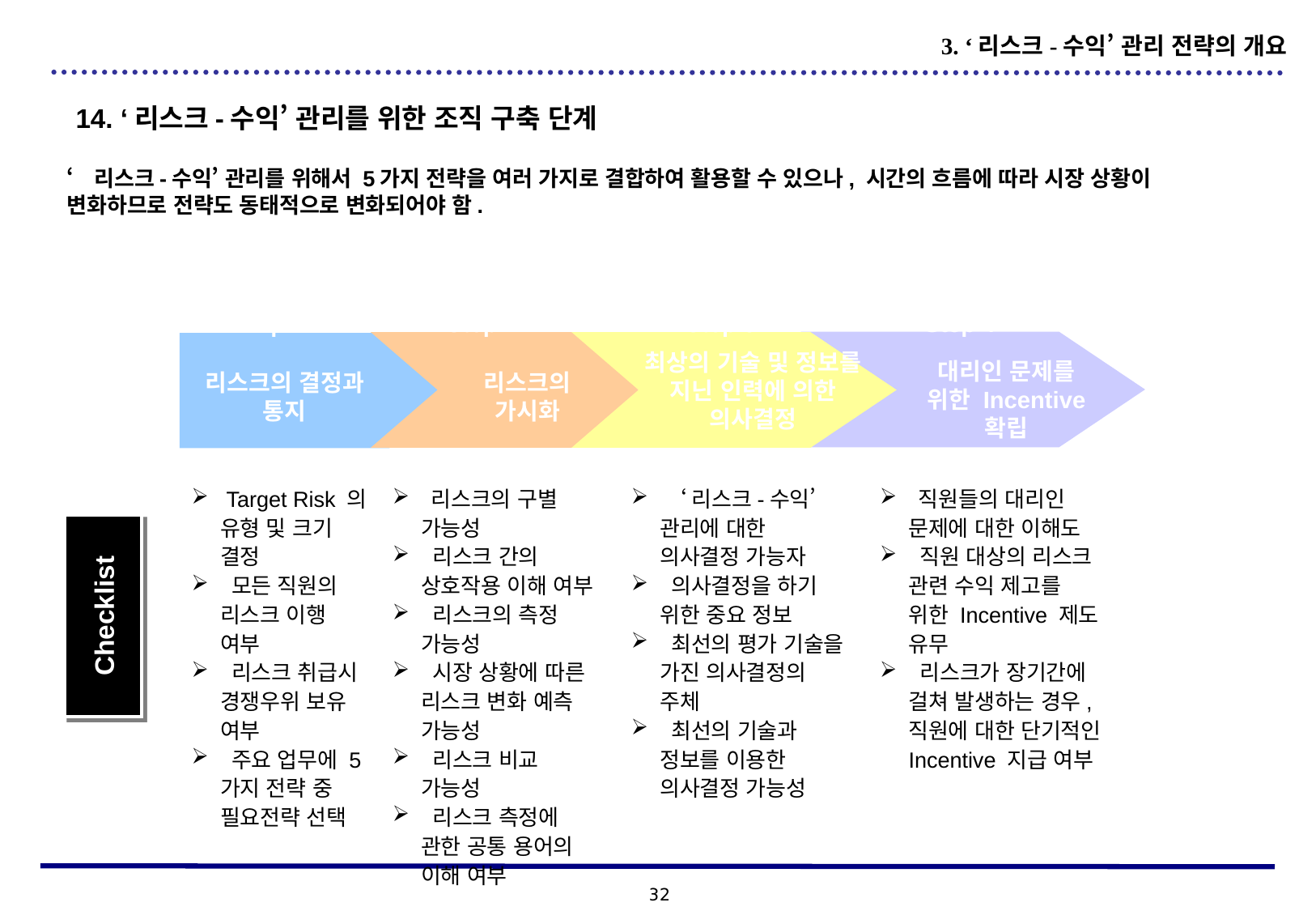

3. ‘리스크-수익’ 관리 전략의 개요
14. ‘리스크-수익’ 관리를 위한 조직 구축 단계
‘리스크-수익’ 관리를 위해서 5가지 전략을 여러 가지로 결합하여 활용할 수 있으나, 시간의 흐름에 따라 시장 상황이 변화하므로 전략도 동태적으로 변화되어야 함.
Step 1
Step 2
Step 3
Step 4

최상의 기술 및 정보를 지닌 인력에 의한 의사결정
대리인 문제를 위한 Incentive 확립
리스크의 결정과 통지
리스크의 가시화
 Target Risk 의 유형 및 크기 결정
 모든 직원의 리스크 이행 여부
 리스크 취급시 경쟁우위 보유 여부
 주요 업무에 5가지 전략 중 필요전략 선택
 리스크의 구별 가능성
 리스크 간의 상호작용 이해 여부
 리스크의 측정 가능성
 시장 상황에 따른 리스크 변화 예측 가능성
 리스크 비교 가능성
 리스크 측정에 관한 공통 용어의 이해 여부
 ‘리스크-수익’ 관리에 대한 의사결정 가능자
 의사결정을 하기 위한 중요 정보
 최선의 평가 기술을 가진 의사결정의 주체
 최선의 기술과 정보를 이용한 의사결정 가능성
 직원들의 대리인 문제에 대한 이해도
 직원 대상의 리스크 관련 수익 제고를 위한 Incentive 제도 유무
 리스크가 장기간에 걸쳐 발생하는 경우, 직원에 대한 단기적인 Incentive 지급 여부
Checklist